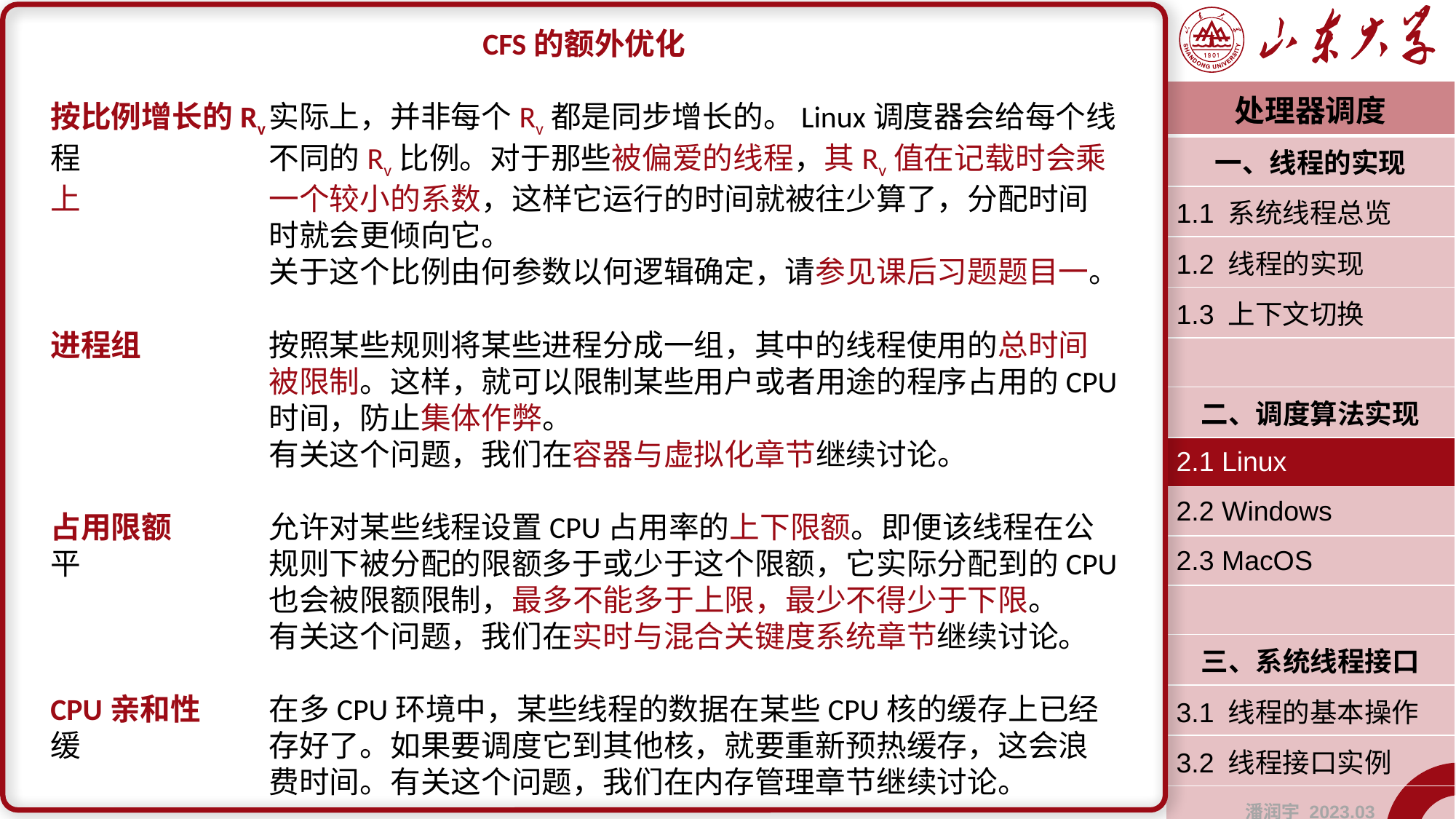

CFS的额外优化

按比例增长的Rv	实际上，并非每个Rv都是同步增长的。Linux调度器会给每个线程		不同的Rv比例。对于那些被偏爱的线程，其Rv值在记载时会乘上		一个较小的系数，这样它运行的时间就被往少算了，分配时间		时就会更倾向它。
		关于这个比例由何参数以何逻辑确定，请参见课后习题题目一。

进程组		按照某些规则将某些进程分成一组，其中的线程使用的总时间		被限制。这样，就可以限制某些用户或者用途的程序占用的CPU		时间，防止集体作弊。
		有关这个问题，我们在容器与虚拟化章节继续讨论。

占用限额	允许对某些线程设置CPU占用率的上下限额。即便该线程在公平		规则下被分配的限额多于或少于这个限额，它实际分配到的CPU		也会被限额限制，最多不能多于上限，最少不得少于下限。
		有关这个问题，我们在实时与混合关键度系统章节继续讨论。

CPU亲和性	在多CPU环境中，某些线程的数据在某些CPU核的缓存上已经缓		存好了。如果要调度它到其他核，就要重新预热缓存，这会浪		费时间。有关这个问题，我们在内存管理章节继续讨论。
| 处理器调度 |
| --- |
| 一、线程的实现 |
| 1.1 系统线程总览 |
| 1.2 线程的实现 |
| 1.3 上下文切换 |
|  |
| 二、调度算法实现 |
| 2.1 Linux |
| 2.2 Windows |
| 2.3 MacOS |
|  |
| 三、系统线程接口 |
| 3.1 线程的基本操作 |
| 3.2 线程接口实例 |
| 潘润宇 2023.03 |